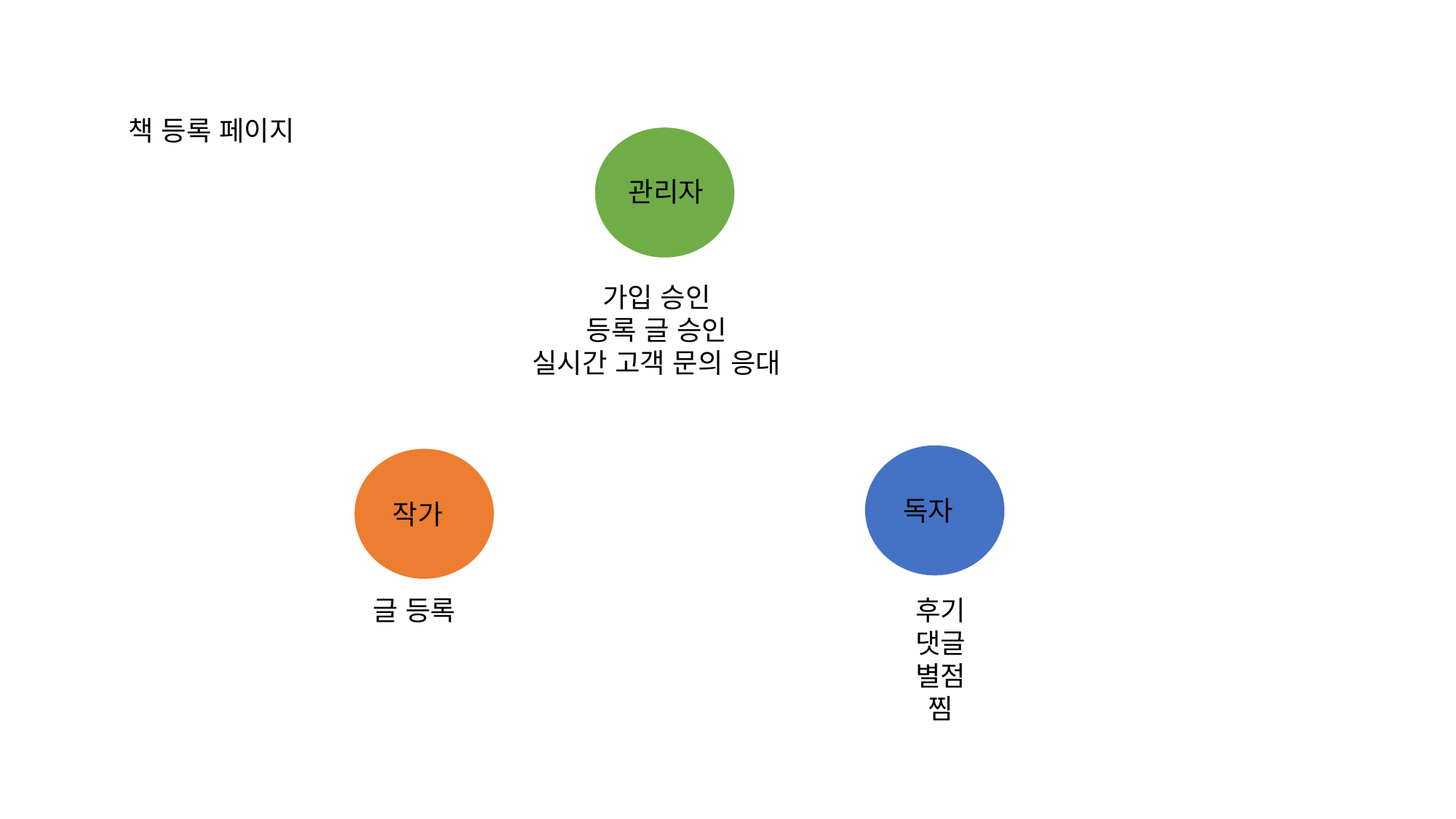

책 등록 페이지

관리자
가입 승인
등록 글 승인
실시간 고객 문의 응대

독자
작가
글 등록

후기
댓글
별점
찜